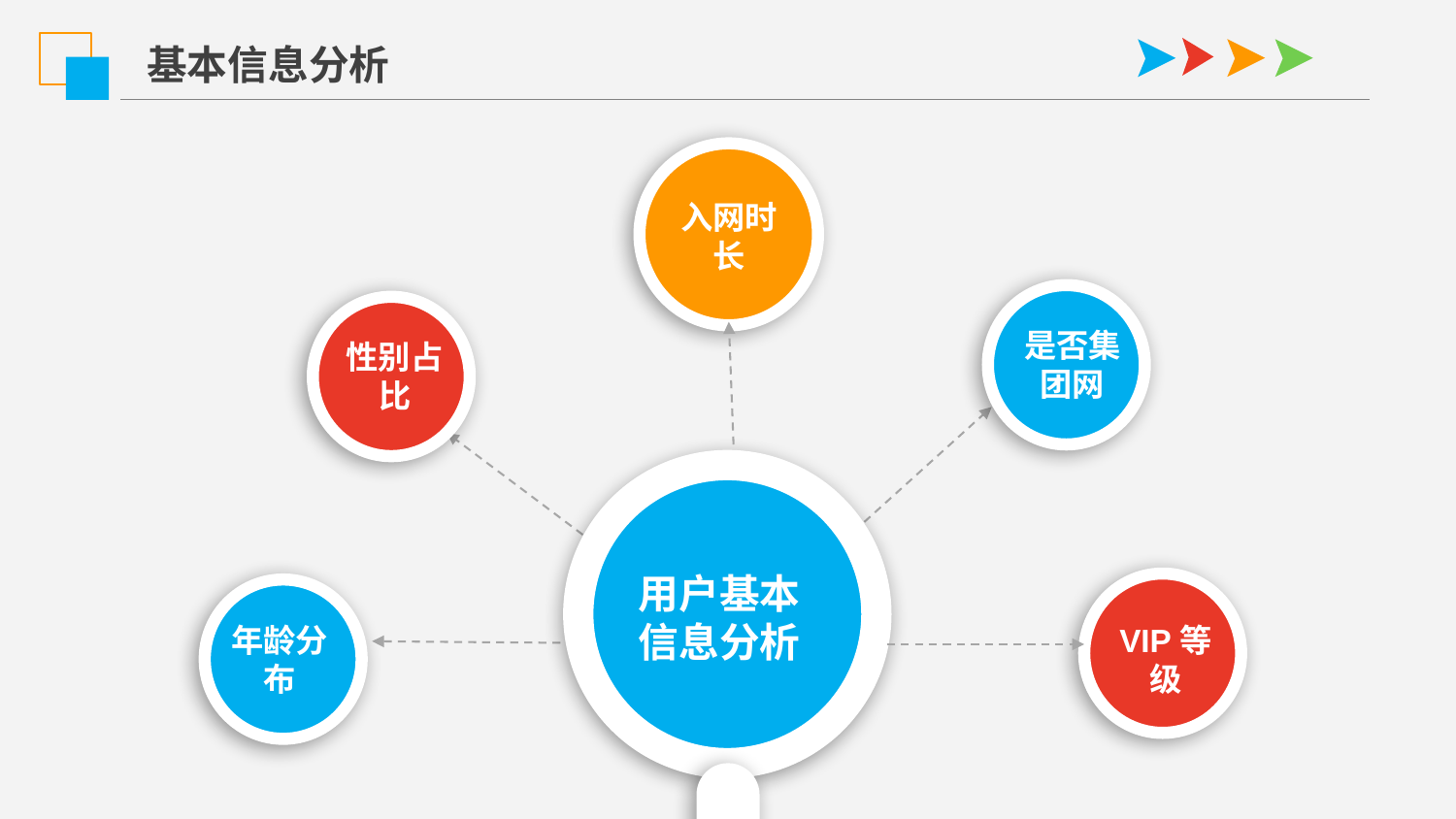

基本信息分析

入网时长

是否集团网
性别占比

用户基本信息分析

年龄分布
VIP等级
延迟符号